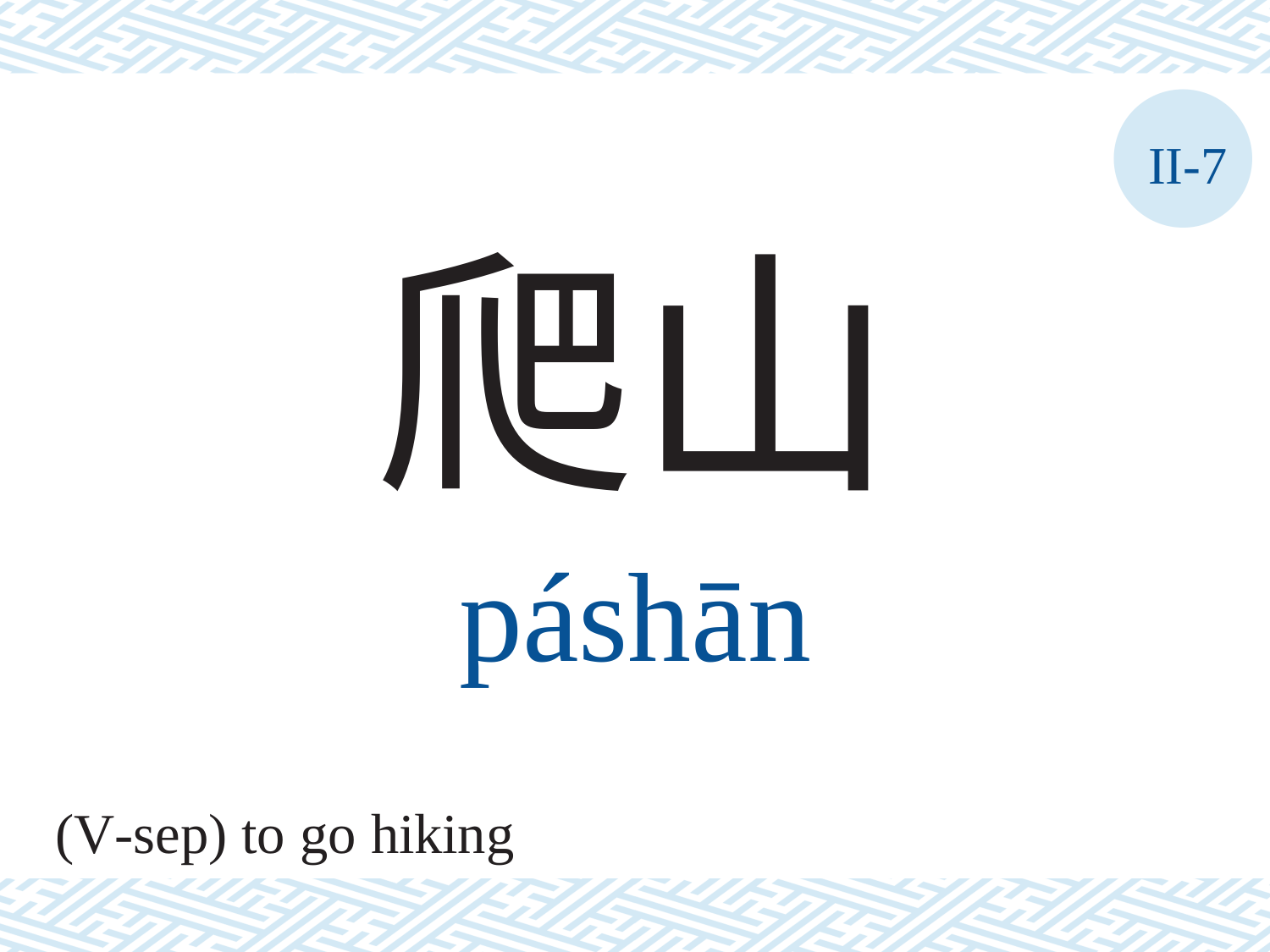

II-7
爬山
páshān
(V-sep) to go hiking